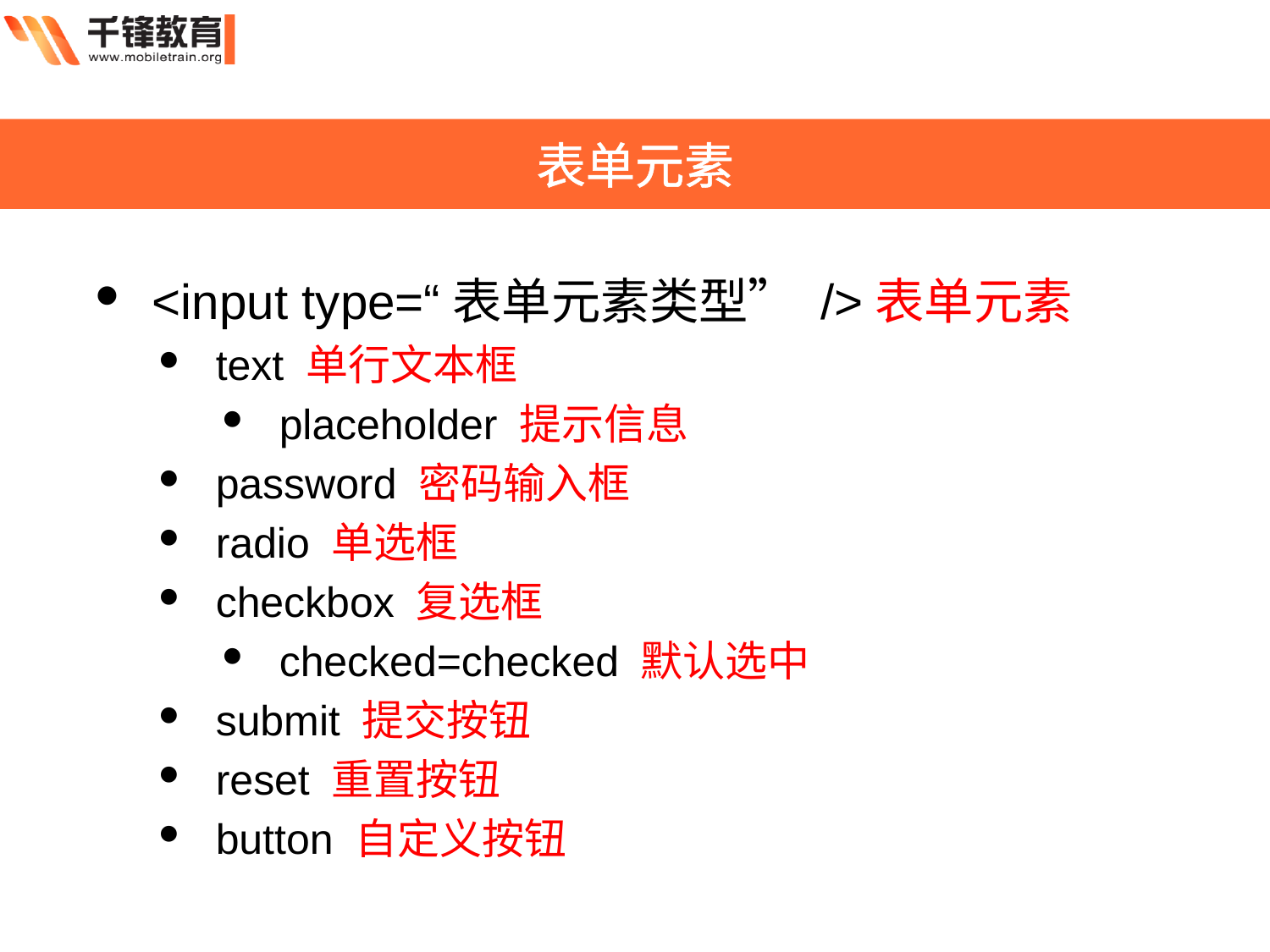

表单元素
<input type=“表单元素类型” />表单元素
text 单行文本框
placeholder 提示信息
password 密码输入框
radio 单选框
checkbox 复选框
checked=checked 默认选中
submit 提交按钮
reset 重置按钮
button 自定义按钮